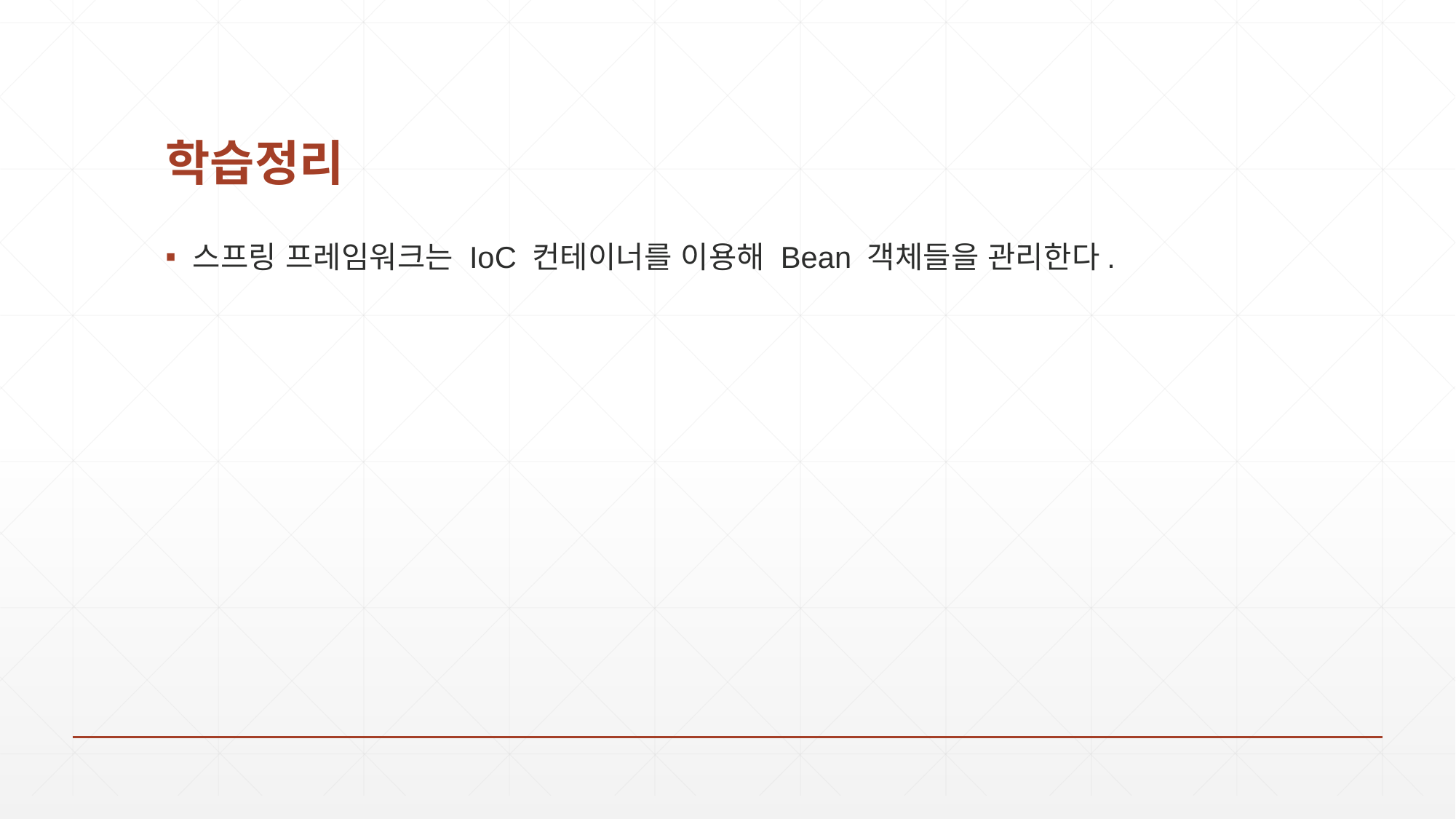

# 학습정리
스프링 프레임워크는 IoC 컨테이너를 이용해 Bean 객체들을 관리한다.